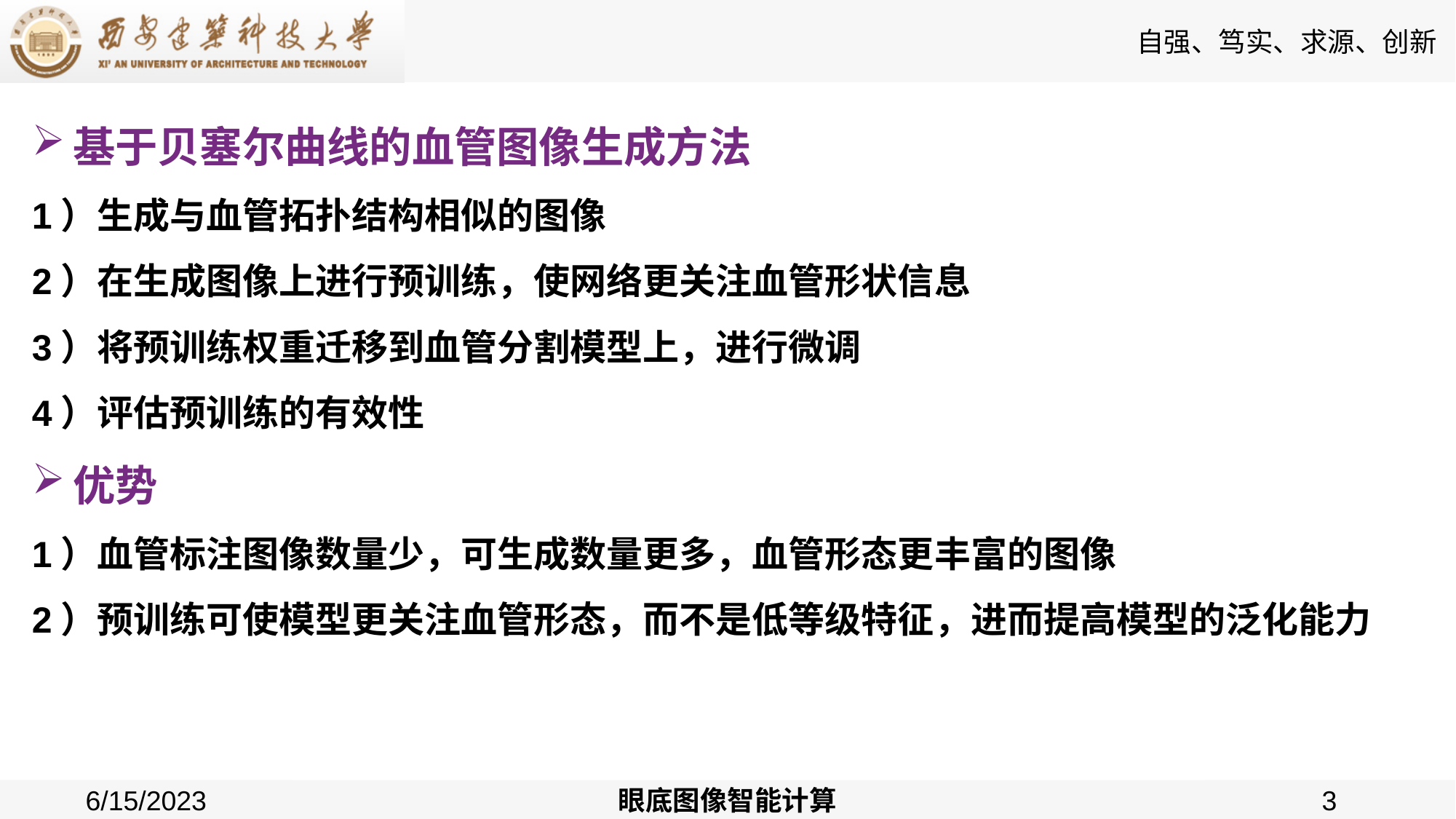

基于贝塞尔曲线的血管图像生成方法
1）生成与血管拓扑结构相似的图像
2）在生成图像上进行预训练，使网络更关注血管形状信息
3）将预训练权重迁移到血管分割模型上，进行微调
4）评估预训练的有效性
优势
1）血管标注图像数量少，可生成数量更多，血管形态更丰富的图像
2）预训练可使模型更关注血管形态，而不是低等级特征，进而提高模型的泛化能力